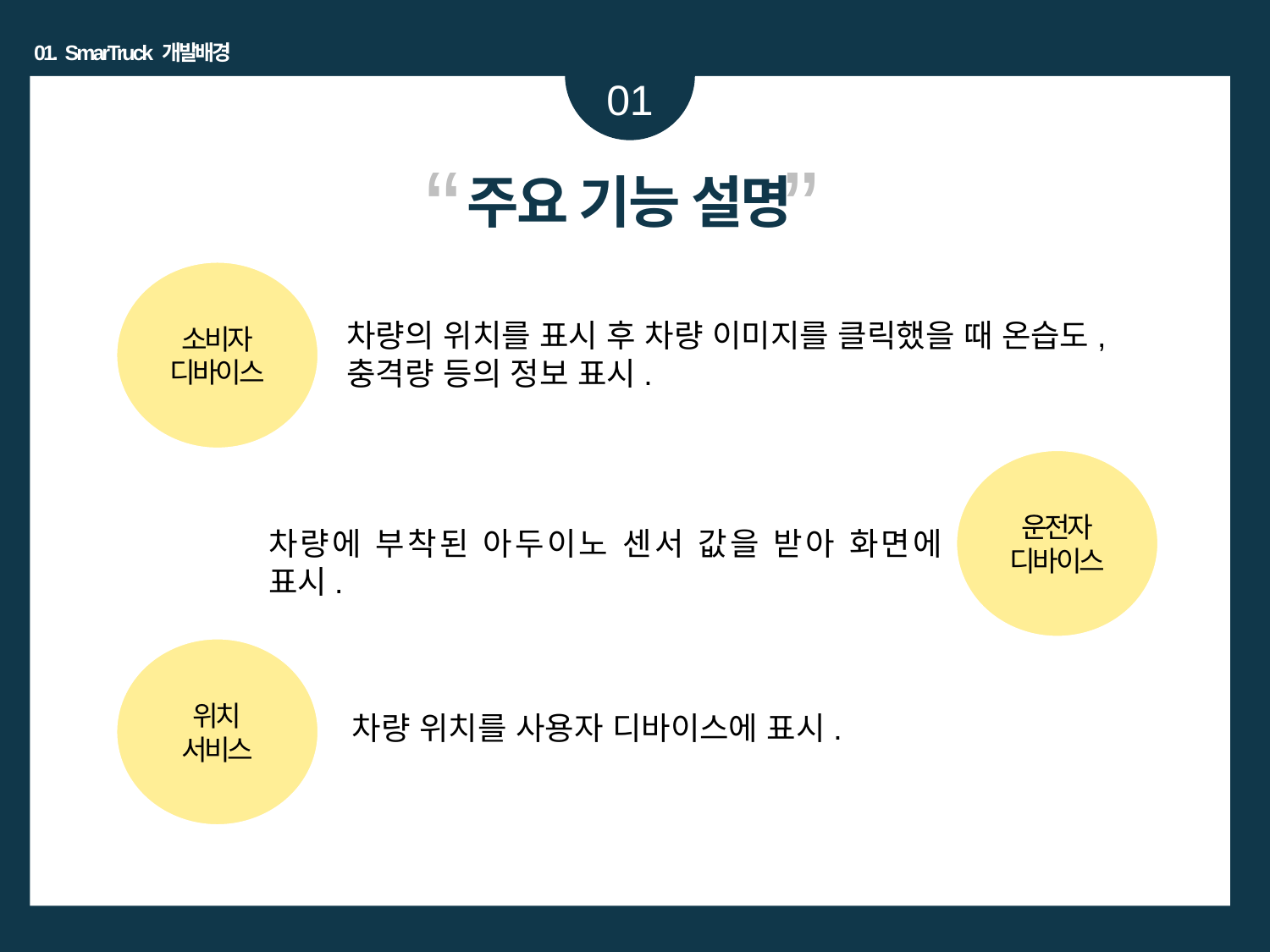

01.  SmarTruck 개발배경
01

“           ”
주요 기능 설명
소비자
디바이스
차량의 위치를 표시 후 차량 이미지를 클릭했을 때 온습도,
충격량 등의 정보 표시.
운전자
디바이스
차량에 부착된 아두이노 센서 값을 받아 화면에 표시.
위치
서비스
차량 위치를 사용자 디바이스에 표시.